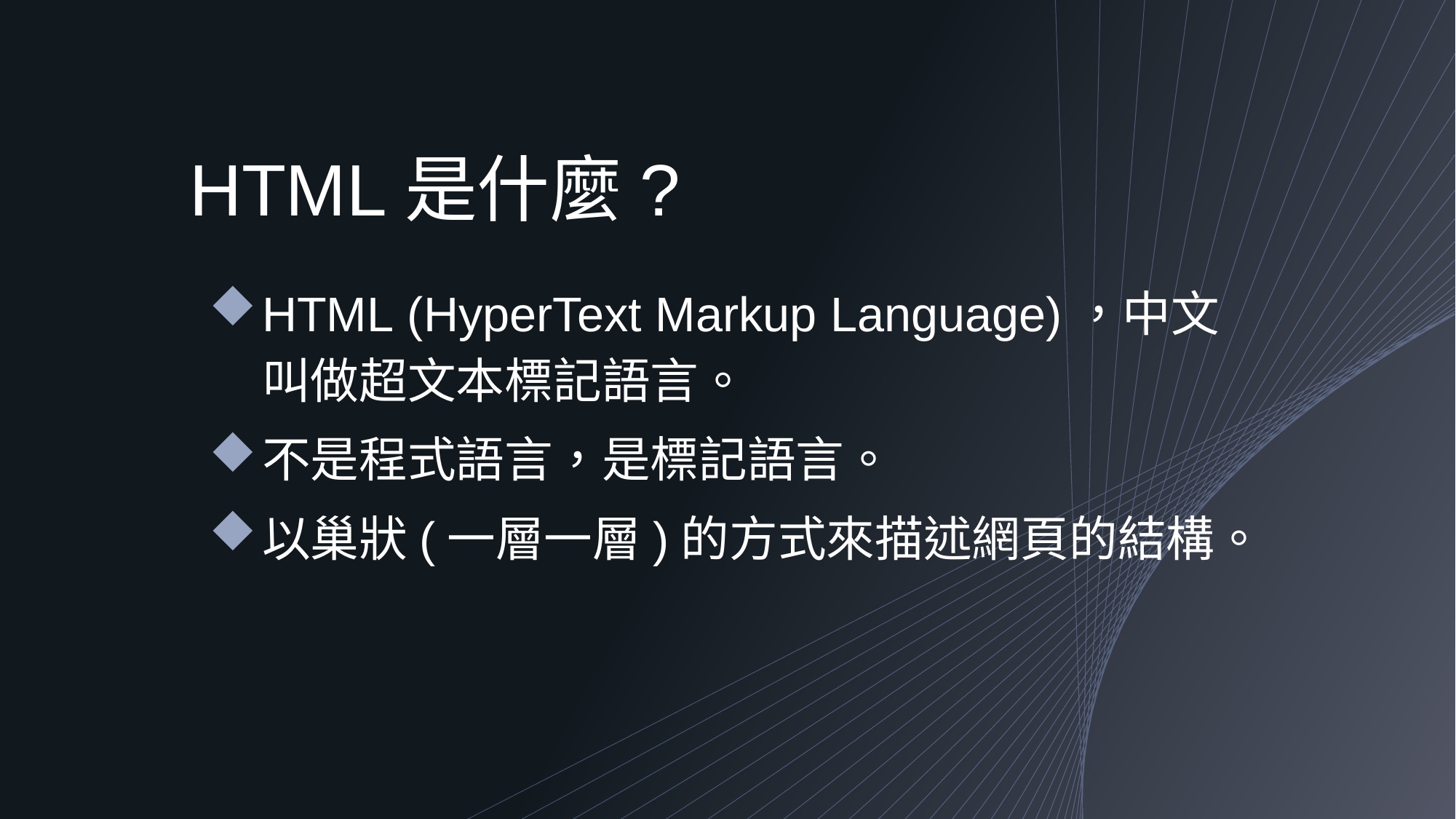

# HTML是什麼?
HTML (HyperText Markup Language)，中文叫做超文本標記語言。
不是程式語言，是標記語言。
以巢狀(一層一層)的方式來描述網頁的結構。